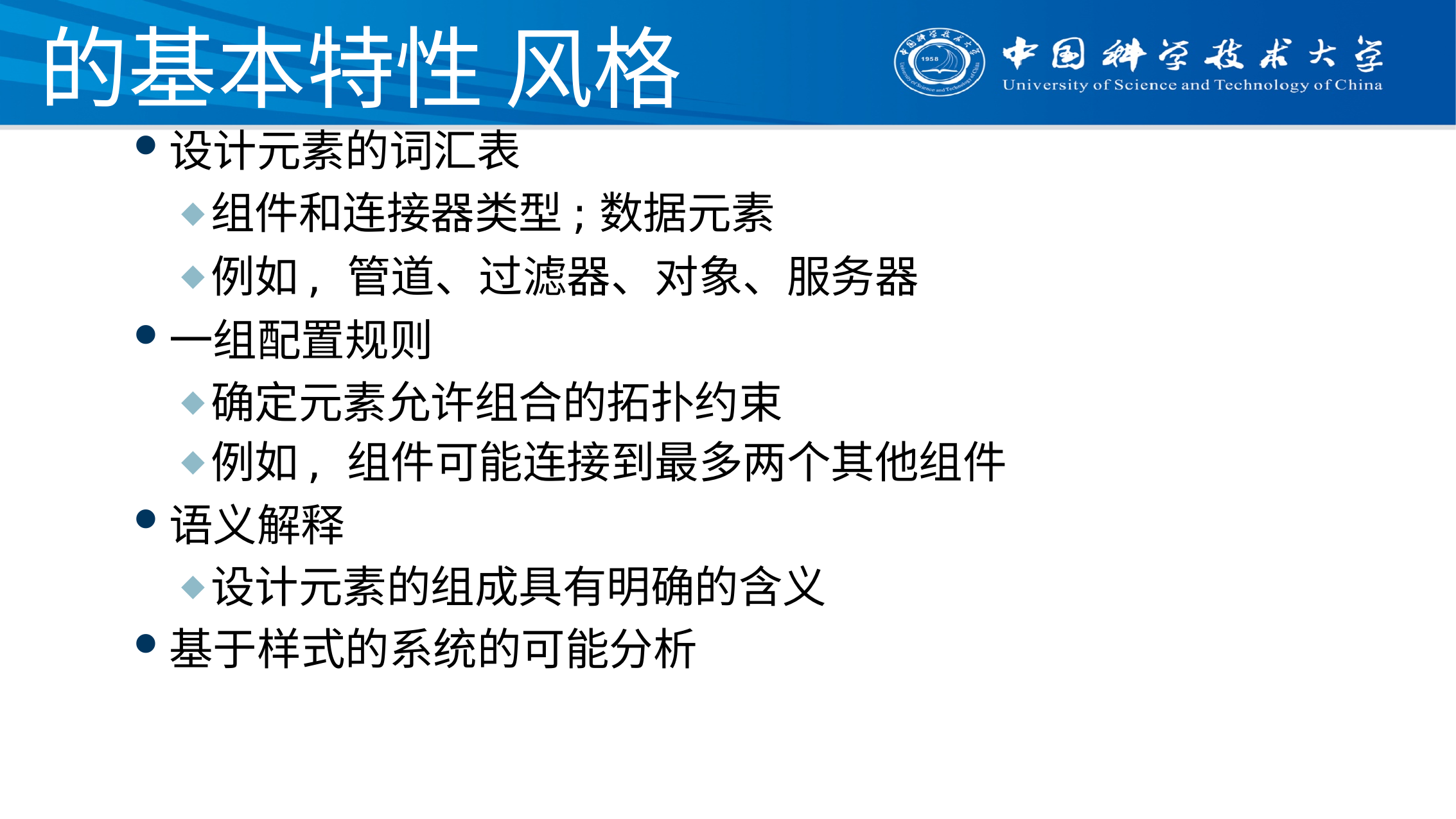

# 的基本特性 风格
设计元素的词汇表
组件和连接器类型;数据元素
例如, 管道、过滤器、对象、服务器
一组配置规则
确定元素允许组合的拓扑约束
例如, 组件可能连接到最多两个其他组件
语义解释
设计元素的组成具有明确的含义
基于样式的系统的可能分析